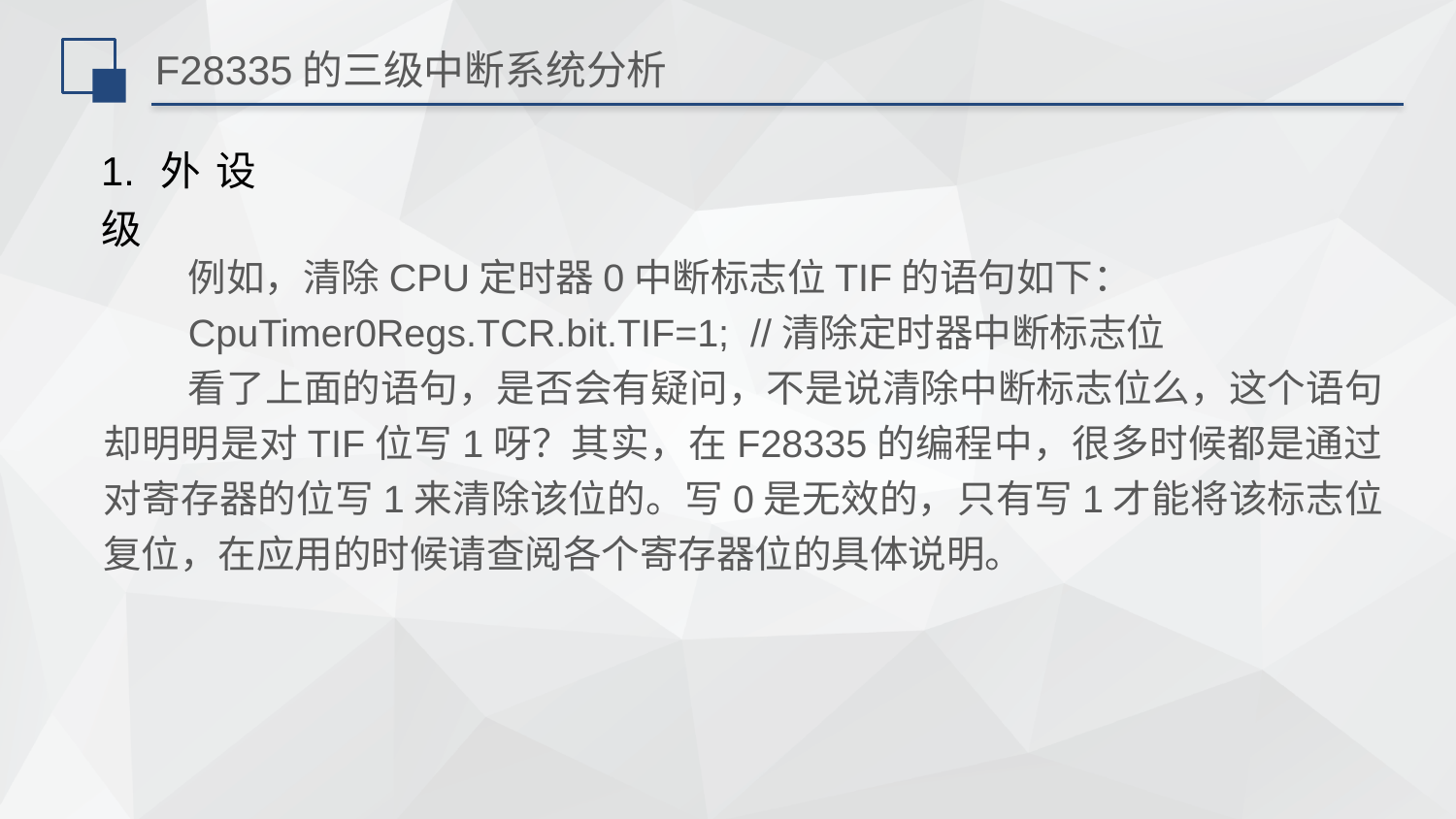

# F28335的三级中断系统分析
1.外设级
例如，清除CPU定时器0中断标志位TIF的语句如下：
CpuTimer0Regs.TCR.bit.TIF=1;  //清除定时器中断标志位
看了上面的语句，是否会有疑问，不是说清除中断标志位么，这个语句却明明是对TIF位写1呀？其实，在F28335的编程中，很多时候都是通过对寄存器的位写1来清除该位的。写0是无效的，只有写1才能将该标志位复位，在应用的时候请查阅各个寄存器位的具体说明。